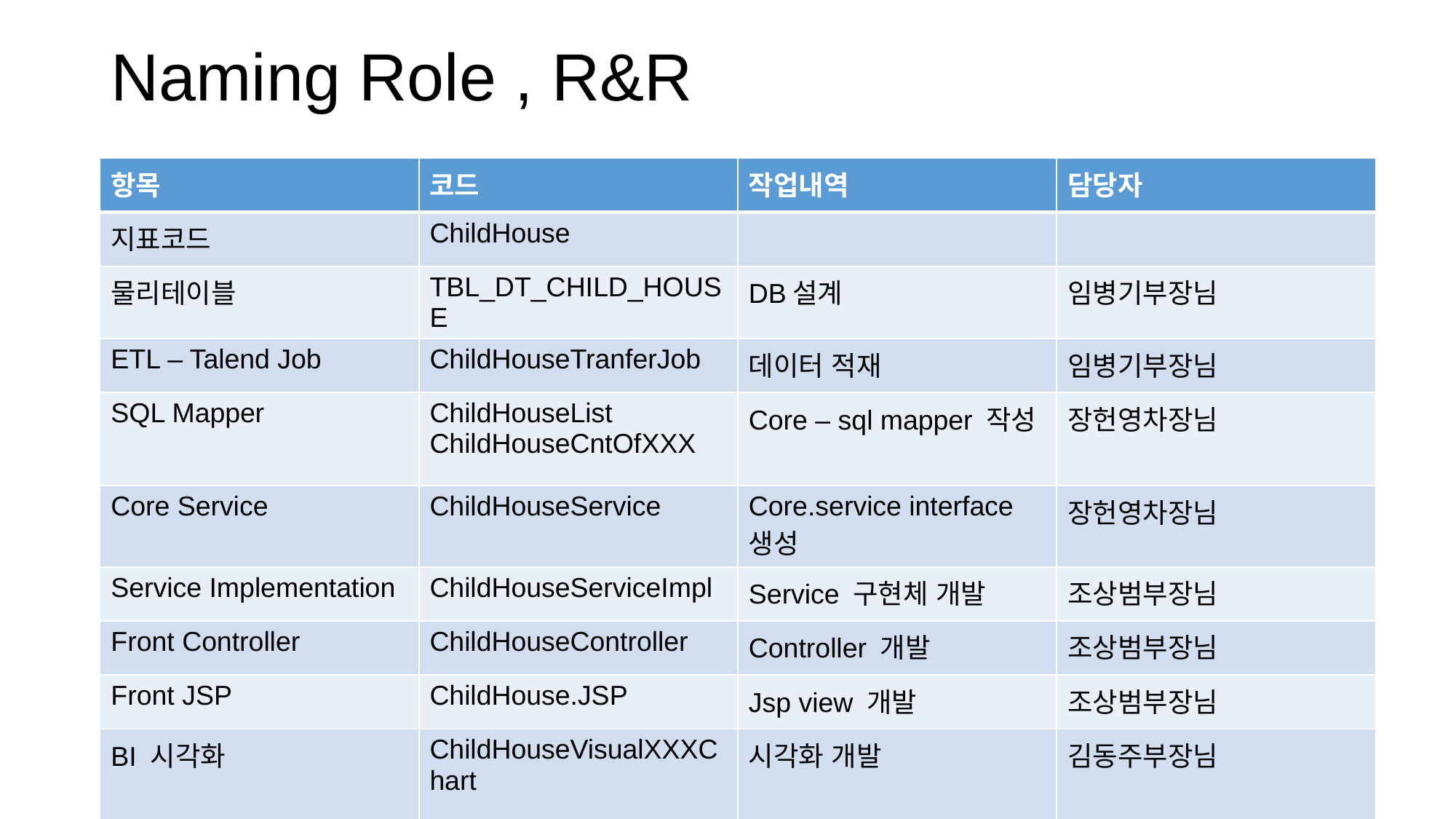

Naming Role , R&R
| 항목 | 코드 | 작업내역 | 담당자 |
| --- | --- | --- | --- |
| 지표코드 | ChildHouse |  |  |
| 물리테이블 | TBL\_DT\_CHILD\_HOUSE | DB설계 | 임병기부장님 |
| ETL – Talend Job | ChildHouseTranferJob | 데이터 적재 | 임병기부장님 |
| SQL Mapper | ChildHouseList ChildHouseCntOfXXX | Core – sql mapper 작성 | 장헌영차장님 |
| Core Service | ChildHouseService | Core.service interface 생성 | 장헌영차장님 |
| Service Implementation | ChildHouseServiceImpl | Service 구현체 개발 | 조상범부장님 |
| Front Controller | ChildHouseController | Controller 개발 | 조상범부장님 |
| Front JSP | ChildHouse.JSP | Jsp view 개발 | 조상범부장님 |
| BI 시각화 | ChildHouseVisualXXXChart | 시각화 개발 | 김동주부장님 |